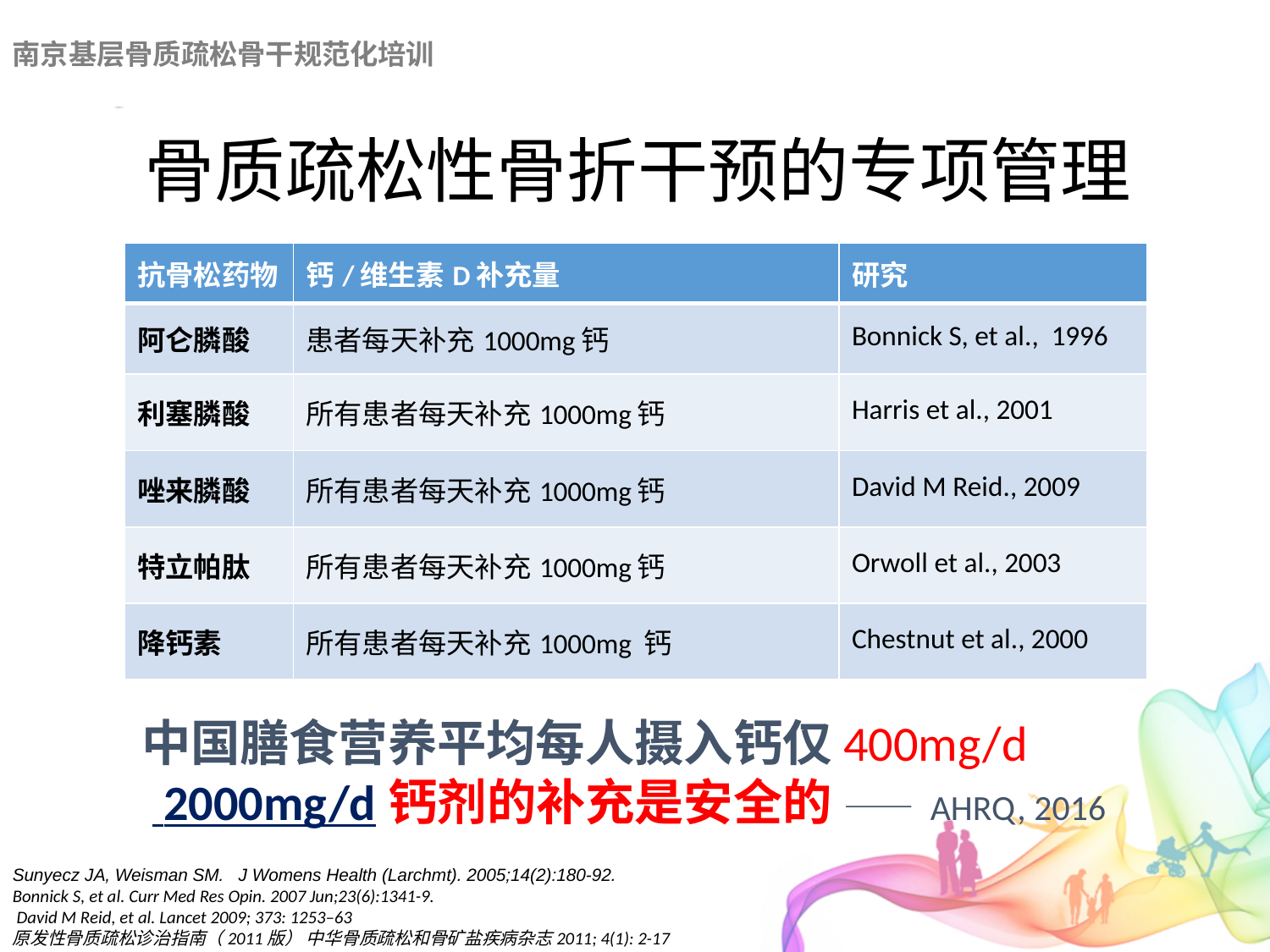

南京基层骨质疏松骨干规范化培训
# 骨质疏松性骨折干预的专项管理
| 抗骨松药物 | 钙/维生素D补充量 | 研究 |
| --- | --- | --- |
| 阿仑膦酸 | 患者每天补充1000mg钙 | Bonnick S, et al., 1996 |
| 利塞膦酸 | 所有患者每天补充1000mg钙 | Harris et al., 2001 |
| 唑来膦酸 | 所有患者每天补充1000mg钙 | David M Reid., 2009 |
| 特立帕肽 | 所有患者每天补充1000mg钙 | Orwoll et al., 2003 |
| 降钙素 | 所有患者每天补充1000mg 钙 | Chestnut et al., 2000 |
中国膳食营养平均每人摄入钙仅400mg/d
  2000mg/d钙剂的补充是安全的 —— AHRQ, 2016
Sunyecz JA, Weisman SM.   J Womens Health (Larchmt). 2005;14(2):180-92.
Bonnick S, et al. Curr Med Res Opin. 2007 Jun;23(6):1341-9.
 David M Reid, et al. Lancet 2009; 373: 1253–63
原发性骨质疏松诊治指南（2011版） 中华骨质疏松和骨矿盐疾病杂志2011; 4(1): 2-17